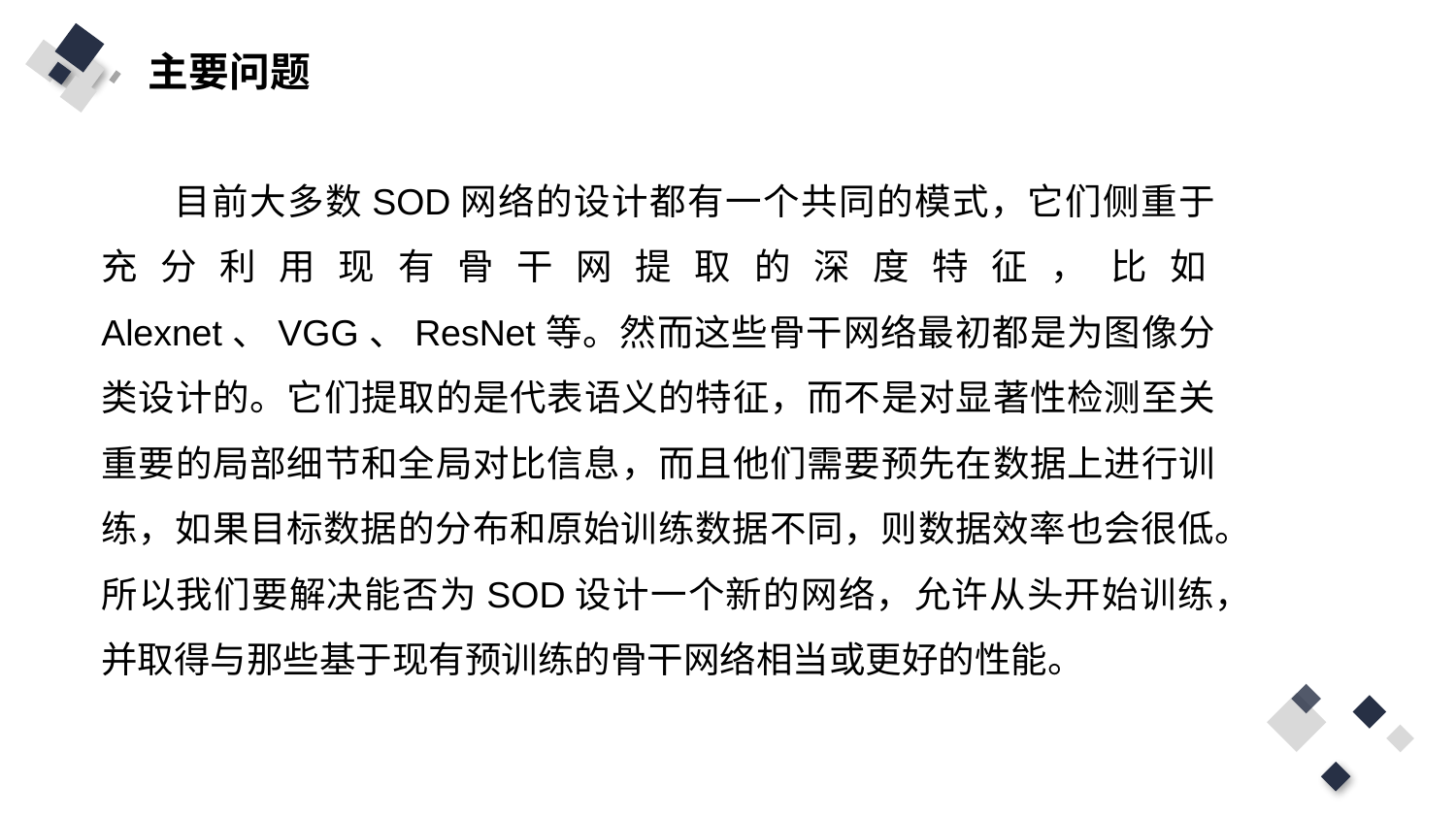

主要问题

目前大多数SOD网络的设计都有一个共同的模式，它们侧重于充分利用现有骨干网提取的深度特征，比如Alexnet、VGG、ResNet等。然而这些骨干网络最初都是为图像分类设计的。它们提取的是代表语义的特征，而不是对显著性检测至关重要的局部细节和全局对比信息，而且他们需要预先在数据上进行训练，如果目标数据的分布和原始训练数据不同，则数据效率也会很低。所以我们要解决能否为SOD设计一个新的网络，允许从头开始训练，并取得与那些基于现有预训练的骨干网络相当或更好的性能。
标题内	容
单击此处添加文字阐述，添加简短问题说明文字

标题内	容
单击此处添加文字阐述，添加简短问题说明文字